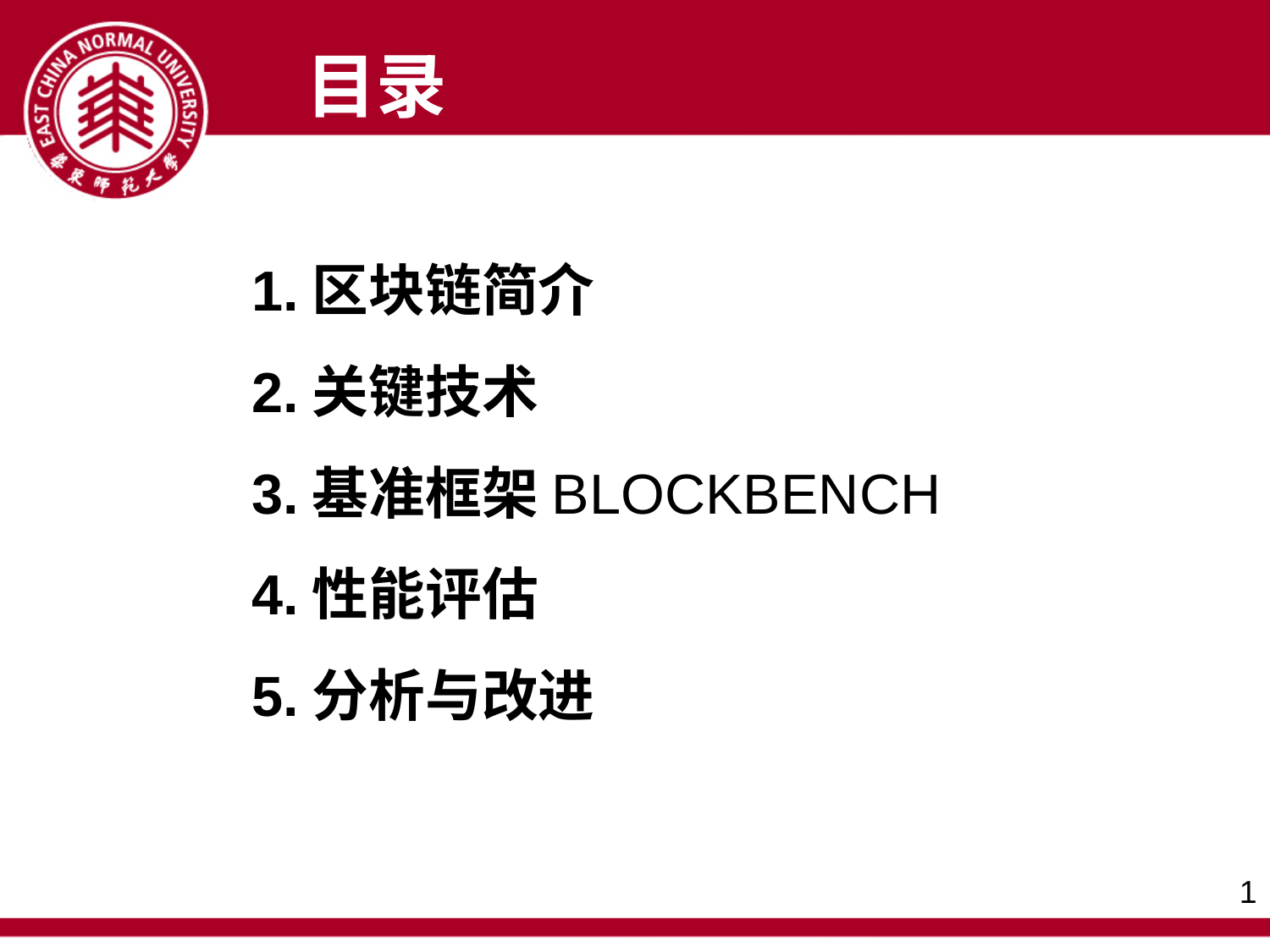

目录
1.区块链简介
2.关键技术
3.基准框架BLOCKBENCH
4.性能评估
5.分析与改进
1